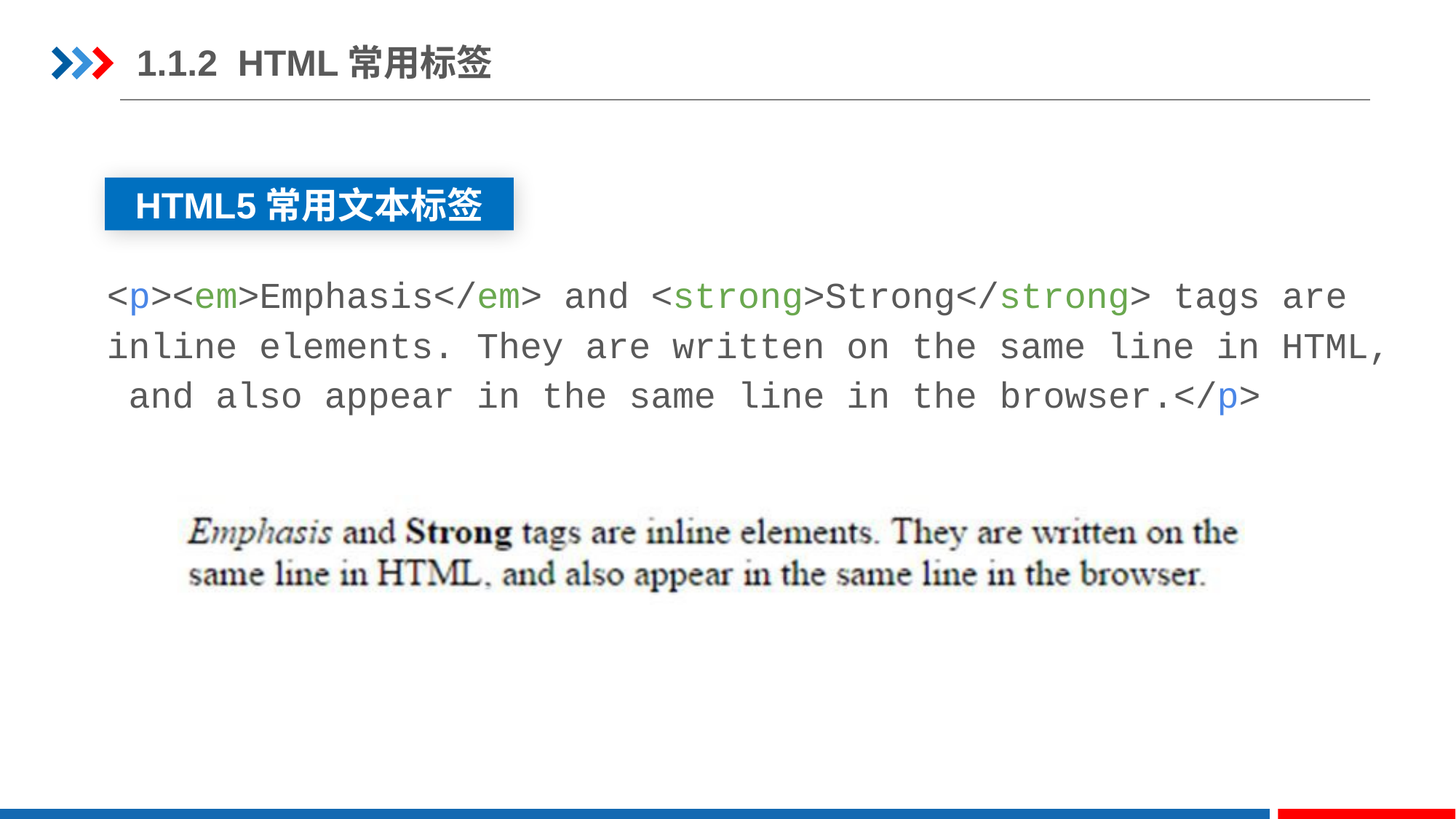

1.1.2  HTML常用标签
HTML5常用文本标签
<p><em>Emphasis</em> and <strong>Strong</strong> tags are  inline elements. They are written on the same line in HTML,  and also appear in the same line in the browser.</p>